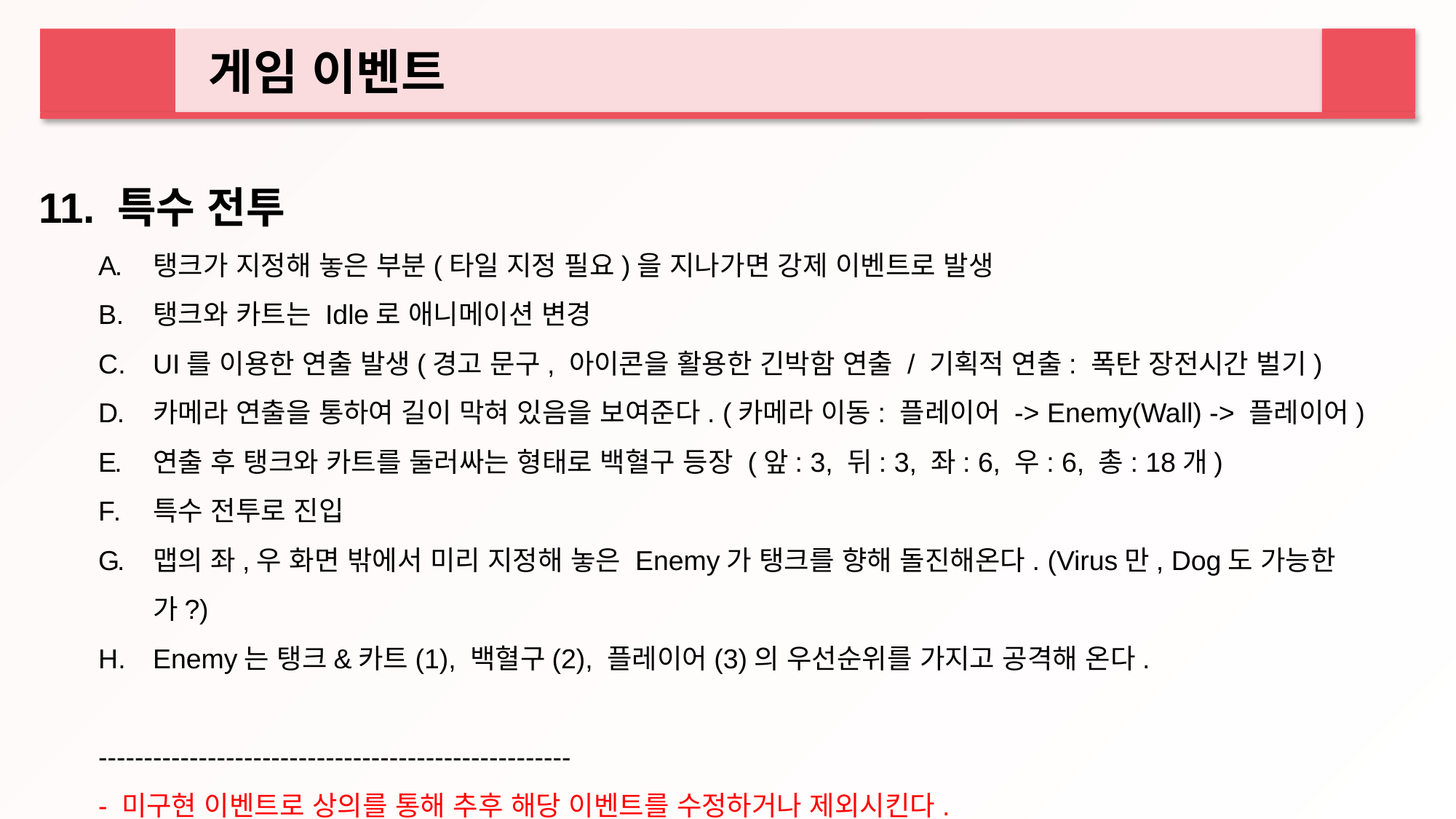

게임 이벤트

11. 특수 전투
탱크가 지정해 놓은 부분(타일 지정 필요)을 지나가면 강제 이벤트로 발생
탱크와 카트는 Idle로 애니메이션 변경
UI를 이용한 연출 발생(경고 문구, 아이콘을 활용한 긴박함 연출 / 기획적 연출: 폭탄 장전시간 벌기)
카메라 연출을 통하여 길이 막혀 있음을 보여준다. (카메라 이동: 플레이어 -> Enemy(Wall) -> 플레이어)
연출 후 탱크와 카트를 둘러싸는 형태로 백혈구 등장 (앞: 3, 뒤: 3, 좌: 6, 우: 6, 총: 18개)
특수 전투로 진입
맵의 좌,우 화면 밖에서 미리 지정해 놓은 Enemy가 탱크를 향해 돌진해온다. (Virus만, Dog도 가능한가?)
Enemy는 탱크&카트(1), 백혈구(2), 플레이어(3)의 우선순위를 가지고 공격해 온다.

----------------------------------------------------
- 미구현 이벤트로 상의를 통해 추후 해당 이벤트를 수정하거나 제외시킨다.